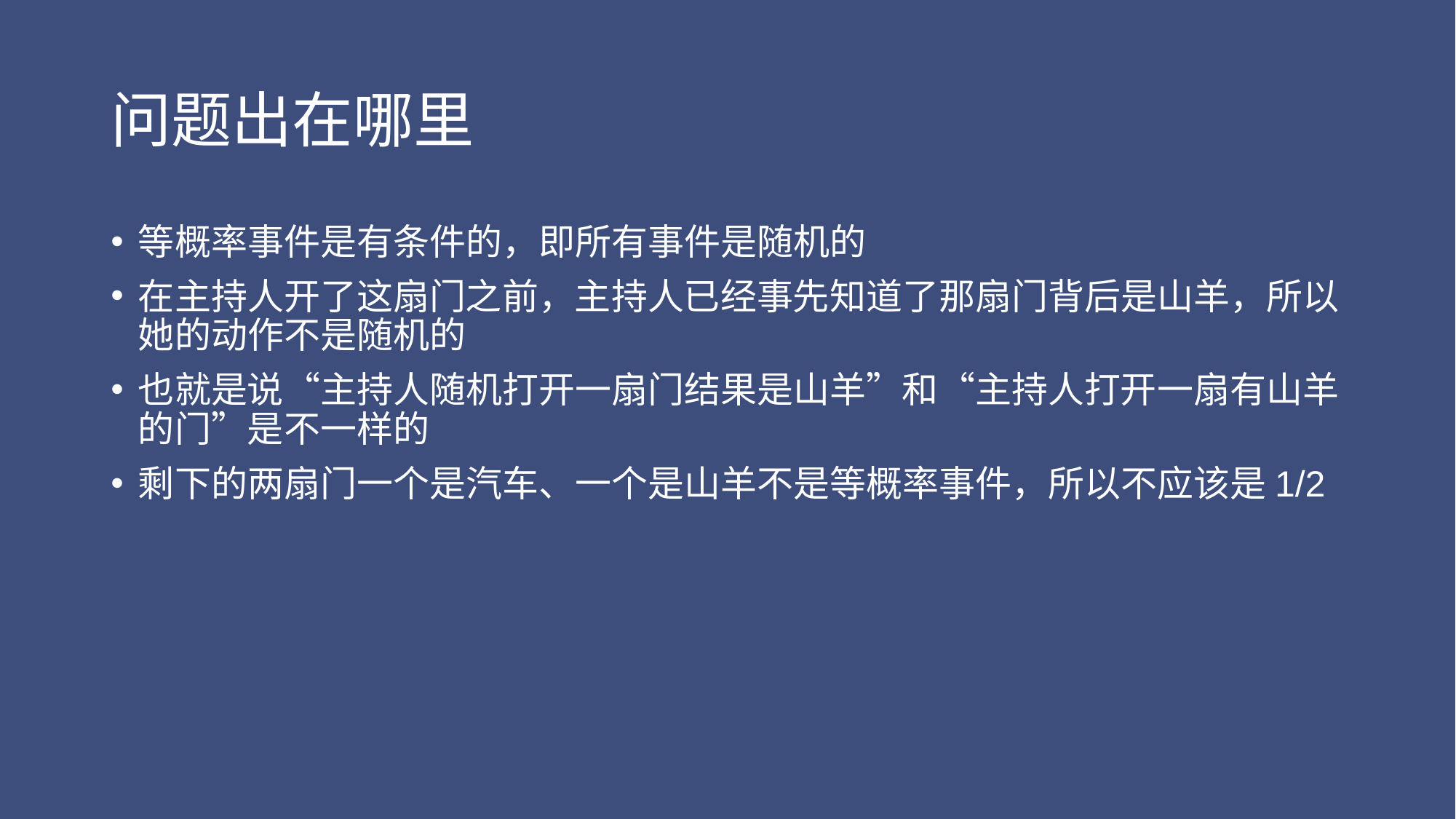

# 问题出在哪里
等概率事件是有条件的，即所有事件是随机的
在主持人开了这扇门之前，主持人已经事先知道了那扇门背后是山羊，所以她的动作不是随机的
也就是说“主持人随机打开一扇门结果是山羊”和“主持人打开一扇有山羊的门”是不一样的
剩下的两扇门一个是汽车、一个是山羊不是等概率事件，所以不应该是1/2